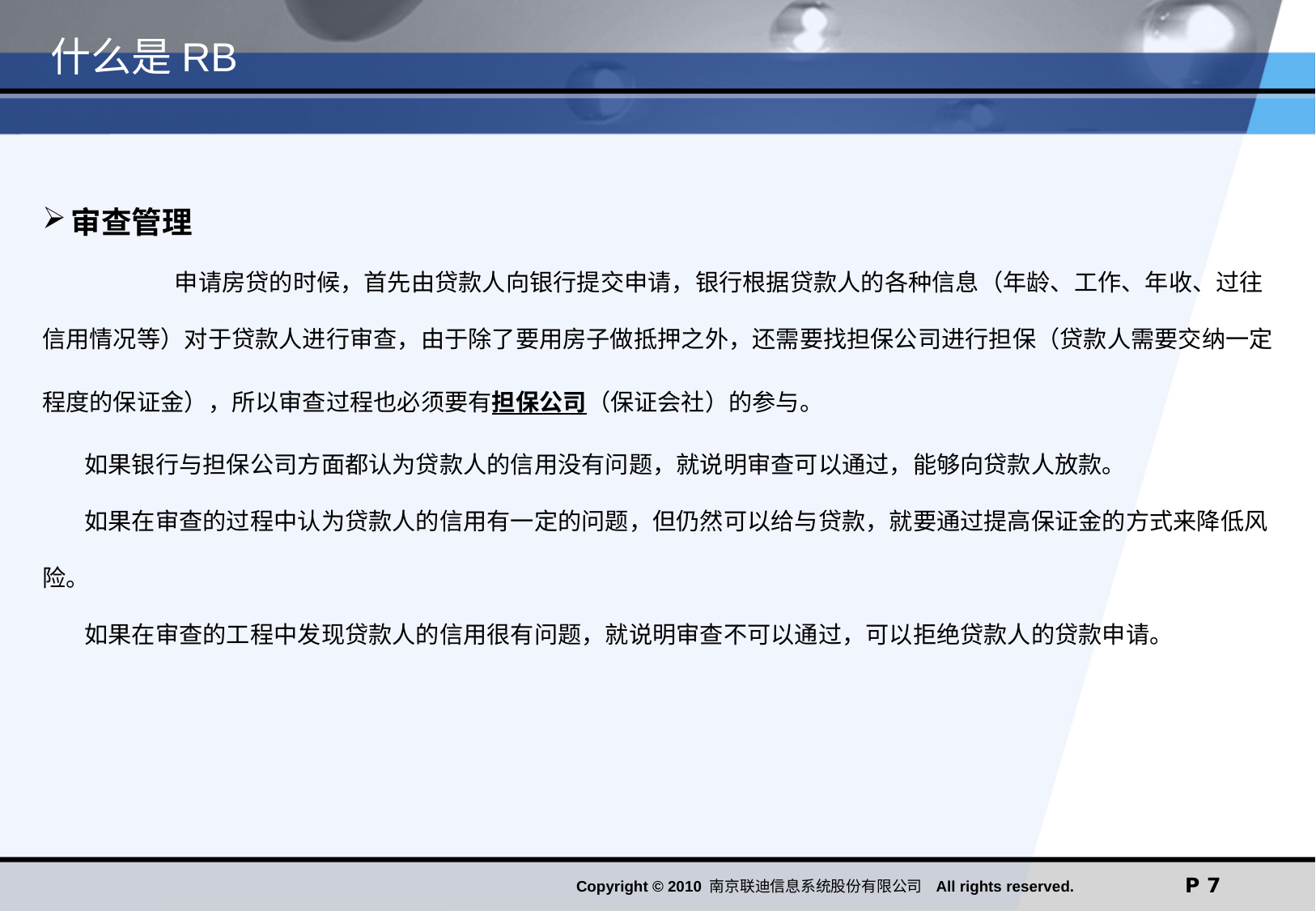

# 什么是RB
审查管理
	 申请房贷的时候，首先由贷款人向银行提交申请，银行根据贷款人的各种信息（年龄、工作、年收、过往信用情况等）对于贷款人进行审查，由于除了要用房子做抵押之外，还需要找担保公司进行担保（贷款人需要交纳一定程度的保证金），所以审查过程也必须要有担保公司（保证会社）的参与。
       如果银行与担保公司方面都认为贷款人的信用没有问题，就说明审查可以通过，能够向贷款人放款。
       如果在审查的过程中认为贷款人的信用有一定的问题，但仍然可以给与贷款，就要通过提高保证金的方式来降低风险。
       如果在审查的工程中发现贷款人的信用很有问题，就说明审查不可以通过，可以拒绝贷款人的贷款申请。